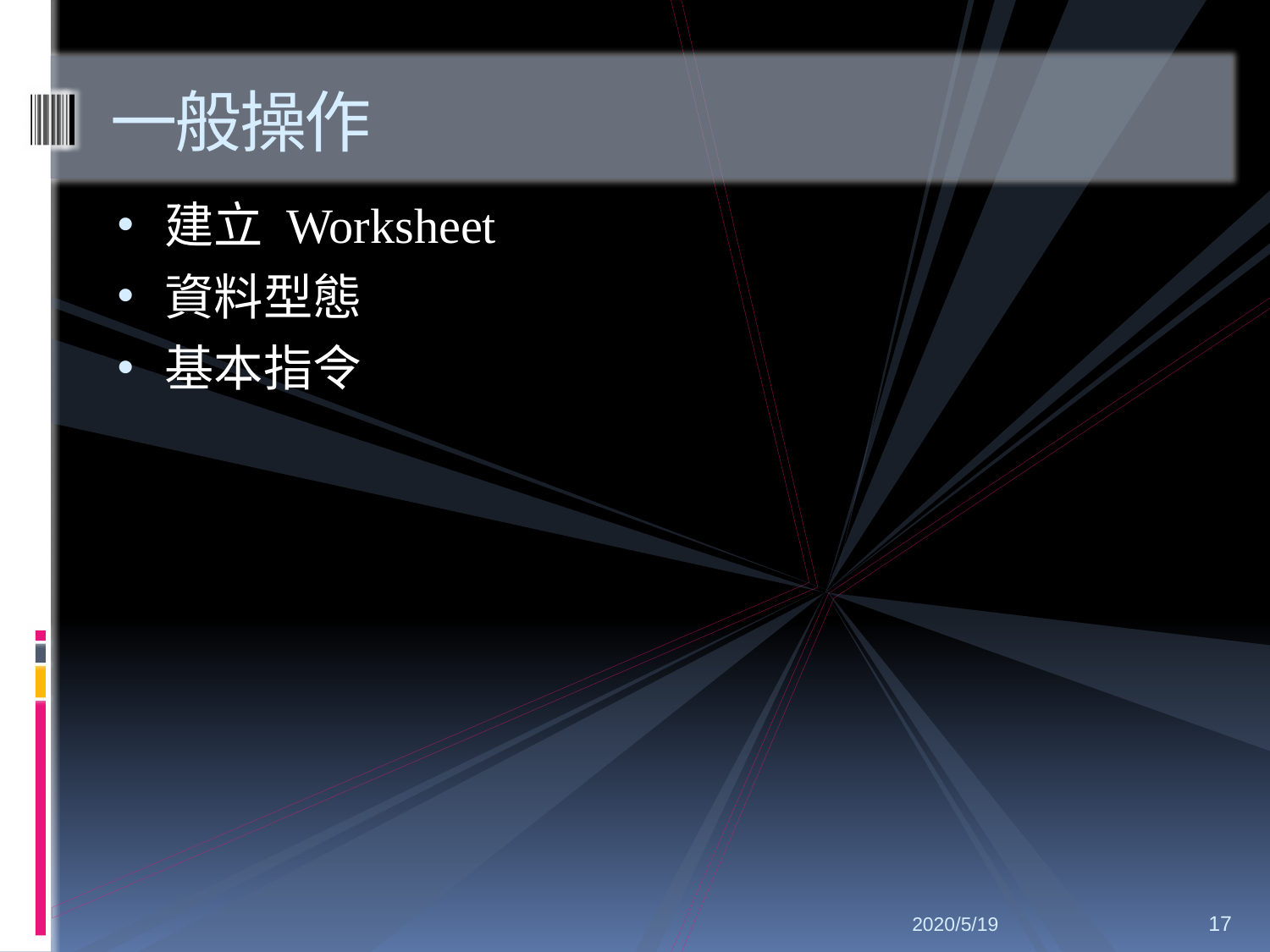

# 一般操作
建立 Worksheet
資料型態
基本指令
2020/5/19
17